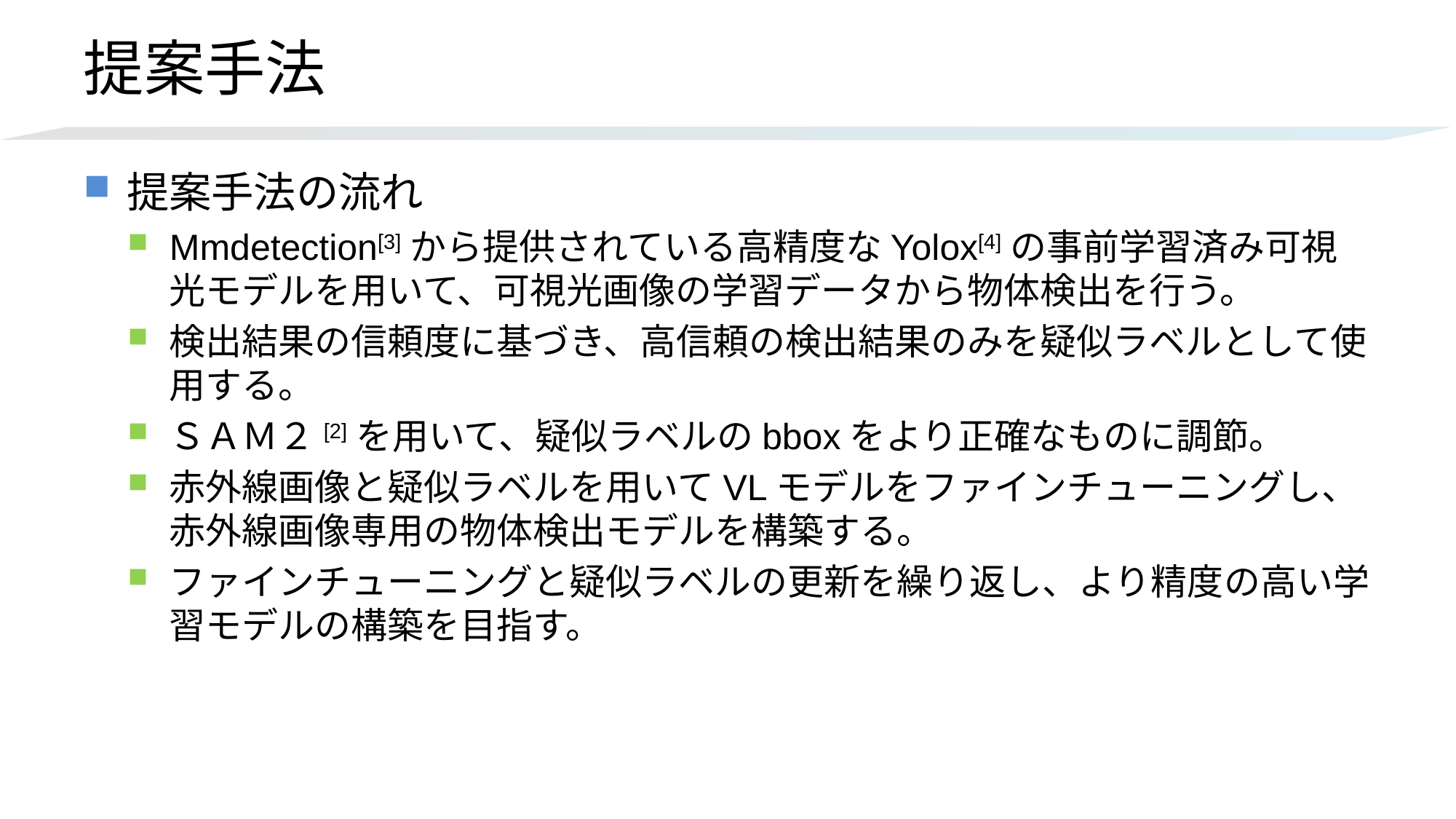

# 提案手法
提案手法の流れ
Mmdetection[3]から提供されている高精度なYolox[4]の事前学習済み可視光モデルを用いて、可視光画像の学習データから物体検出を行う。
検出結果の信頼度に基づき、高信頼の検出結果のみを疑似ラベルとして使用する。
ＳＡＭ２[2]を用いて、疑似ラベルのbboxをより正確なものに調節。
赤外線画像と疑似ラベルを用いてVLモデルをファインチューニングし、赤外線画像専用の物体検出モデルを構築する。
ファインチューニングと疑似ラベルの更新を繰り返し、より精度の高い学習モデルの構築を目指す。